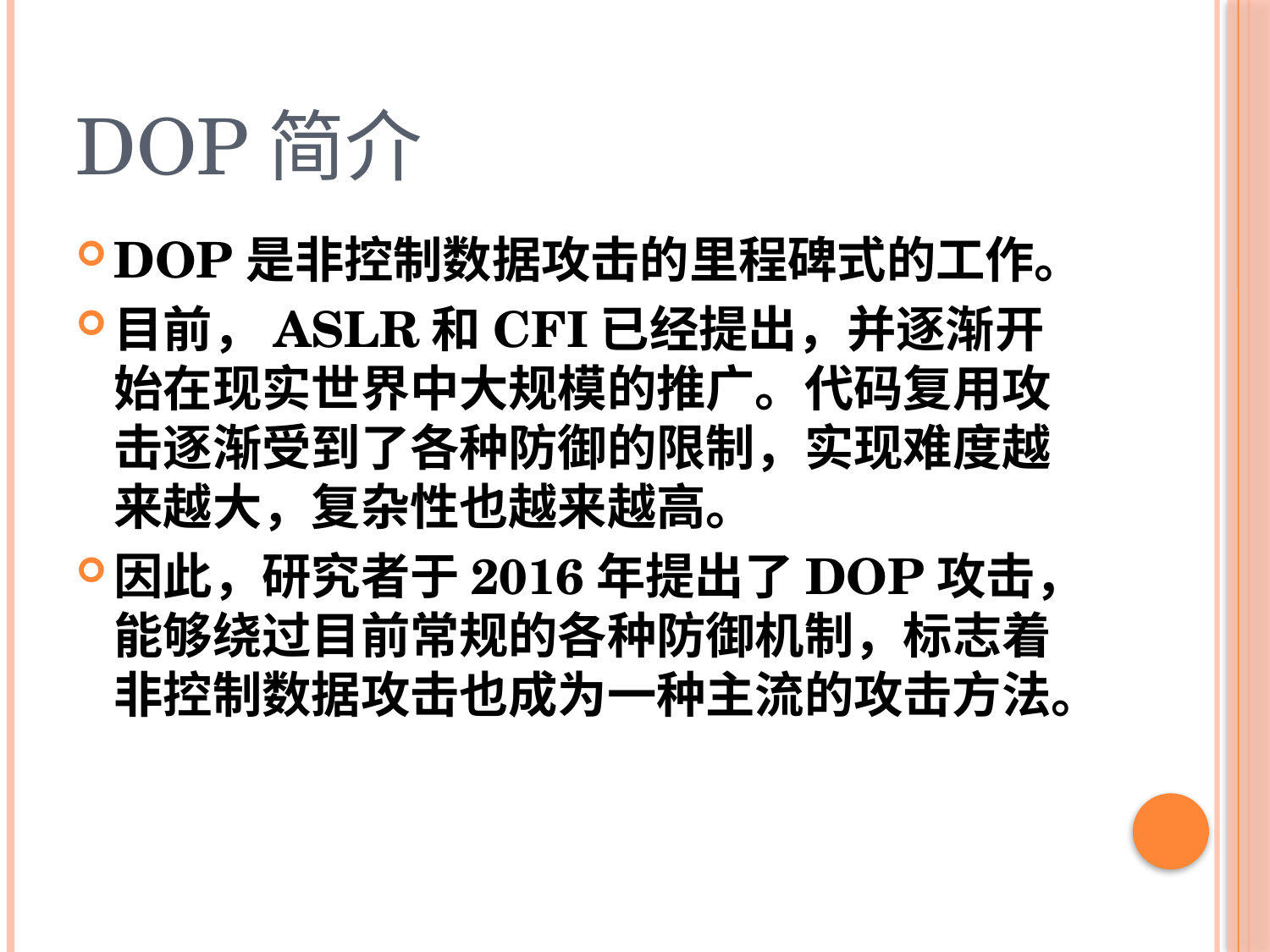

# DOP简介
DOP是非控制数据攻击的里程碑式的工作。
目前，ASLR和CFI已经提出，并逐渐开始在现实世界中大规模的推广。代码复用攻击逐渐受到了各种防御的限制，实现难度越来越大，复杂性也越来越高。
因此，研究者于2016年提出了DOP攻击，能够绕过目前常规的各种防御机制，标志着非控制数据攻击也成为一种主流的攻击方法。